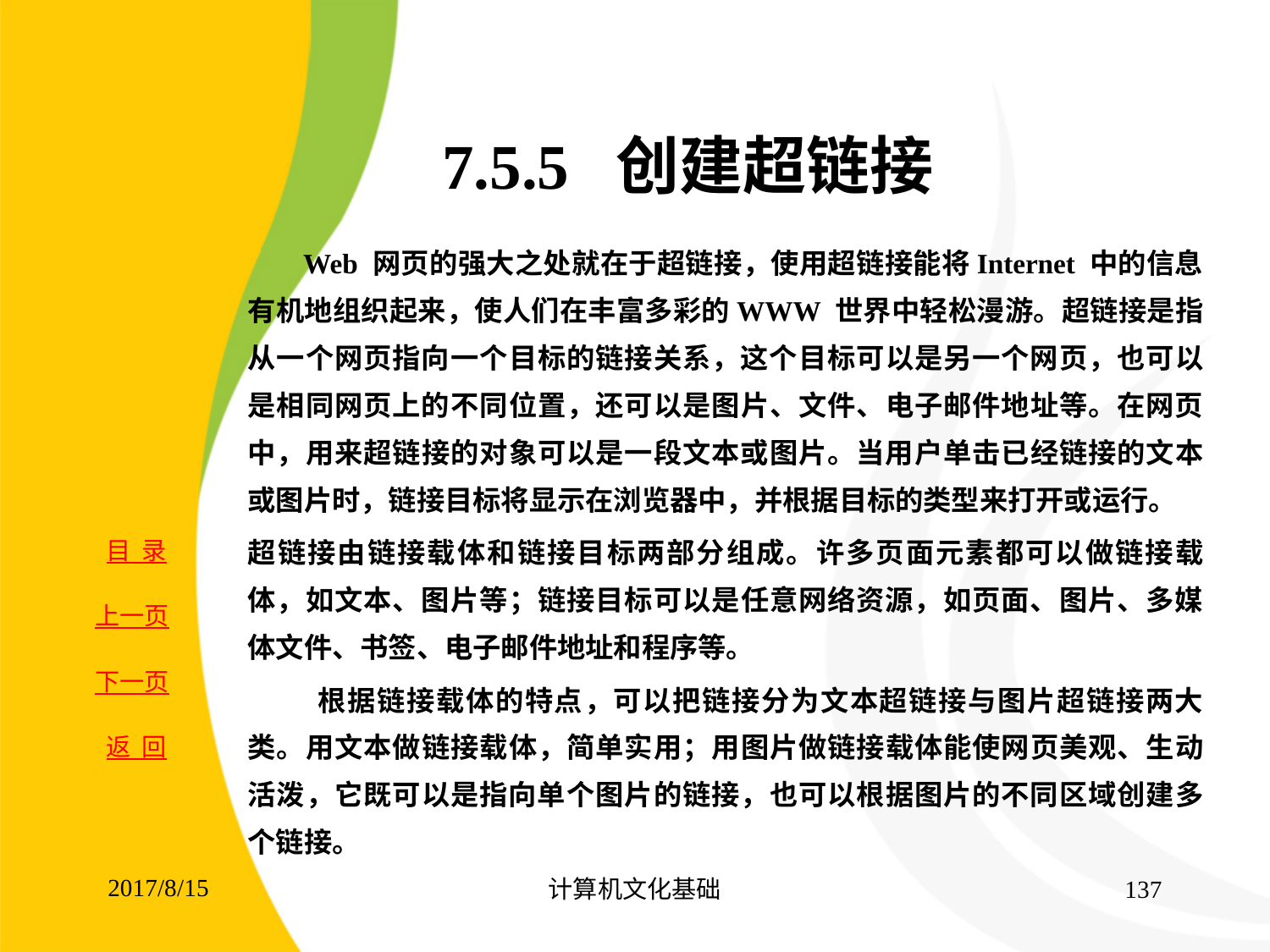

# 7.5.5  创建超链接
            Web 网页的强大之处就在于超链接，使用超链接能将Internet 中的信息有机地组织起来，使人们在丰富多彩的WWW 世界中轻松漫游。超链接是指从一个网页指向一个目标的链接关系，这个目标可以是另一个网页，也可以是相同网页上的不同位置，还可以是图片、文件、电子邮件地址等。在网页中，用来超链接的对象可以是一段文本或图片。当用户单击已经链接的文本或图片时，链接目标将显示在浏览器中，并根据目标的类型来打开或运行。
超链接由链接载体和链接目标两部分组成。许多页面元素都可以做链接载体，如文本、图片等；链接目标可以是任意网络资源，如页面、图片、多媒体文件、书签、电子邮件地址和程序等。
        根据链接载体的特点，可以把链接分为文本超链接与图片超链接两大类。用文本做链接载体，简单实用；用图片做链接载体能使网页美观、生动活泼，它既可以是指向单个图片的链接，也可以根据图片的不同区域创建多个链接。
2017/8/15
计算机文化基础
137